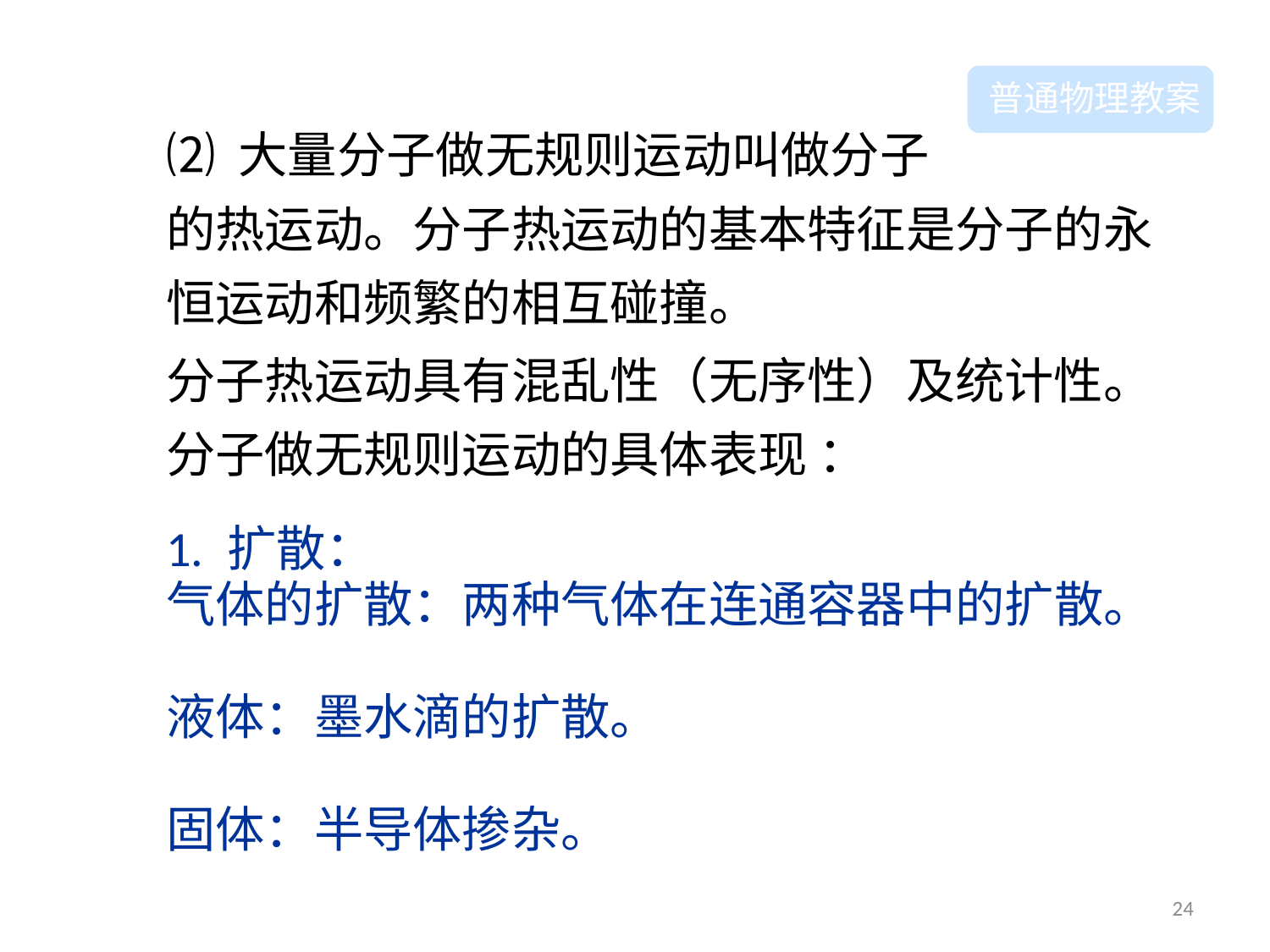

普通物理教案
⑵ 大量分子做无规则运动叫做分子                   的热运动。分子热运动的基本特征是分子的永恒运动和频繁的相互碰撞。
分子热运动具有混乱性（无序性）及统计性。分子做无规则运动的具体表现 ：
1. 扩散：
气体的扩散：两种气体在连通容器中的扩散。
液体：墨水滴的扩散。
固体：半导体掺杂。
24